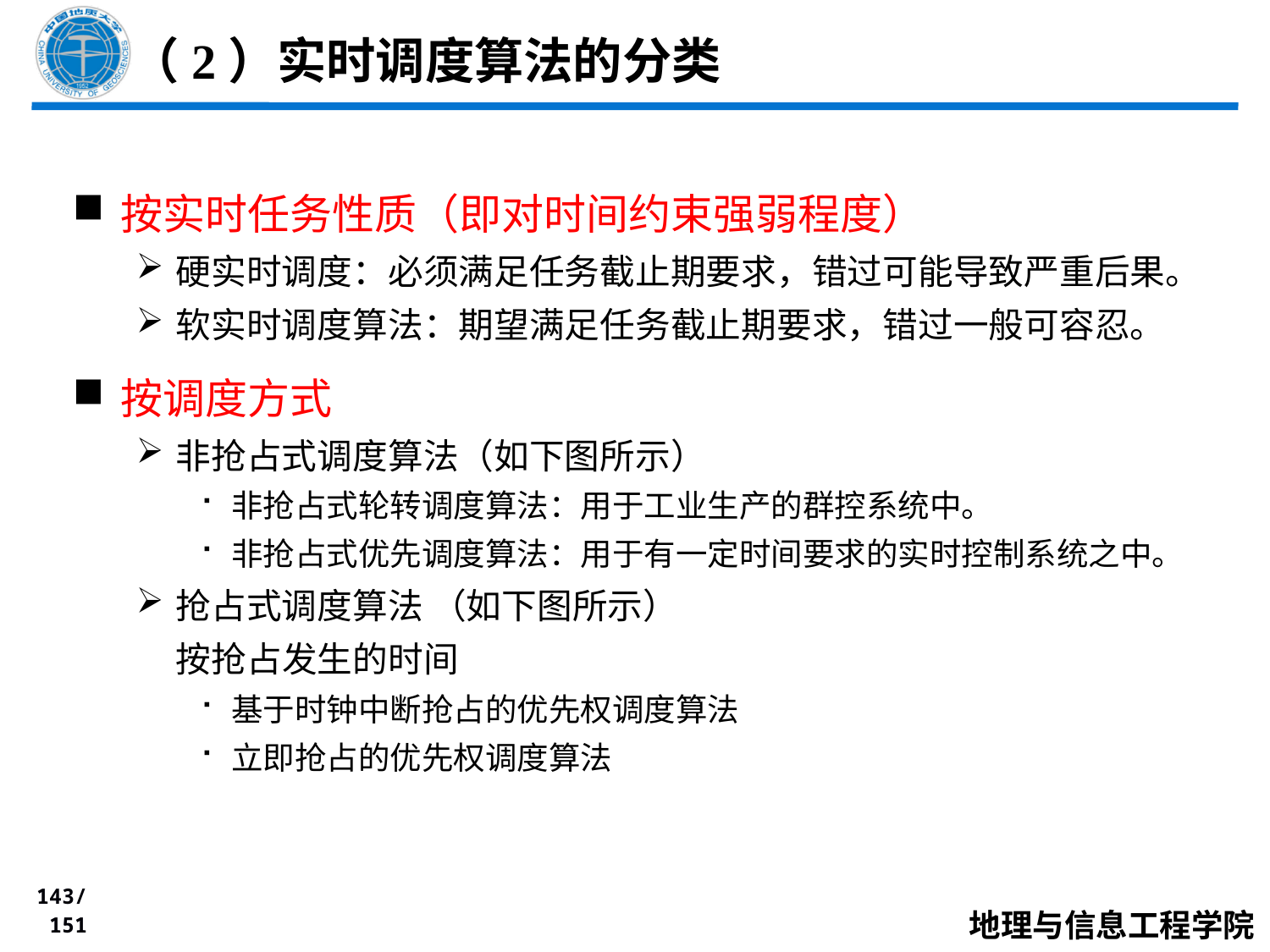

（2）实时调度算法的分类
按实时任务性质（即对时间约束强弱程度）
硬实时调度：必须满足任务截止期要求，错过可能导致严重后果。
软实时调度算法：期望满足任务截止期要求，错过一般可容忍。
按调度方式
非抢占式调度算法（如下图所示）
非抢占式轮转调度算法：用于工业生产的群控系统中。
非抢占式优先调度算法：用于有一定时间要求的实时控制系统之中。
抢占式调度算法 （如下图所示）
    按抢占发生的时间
基于时钟中断抢占的优先权调度算法
立即抢占的优先权调度算法